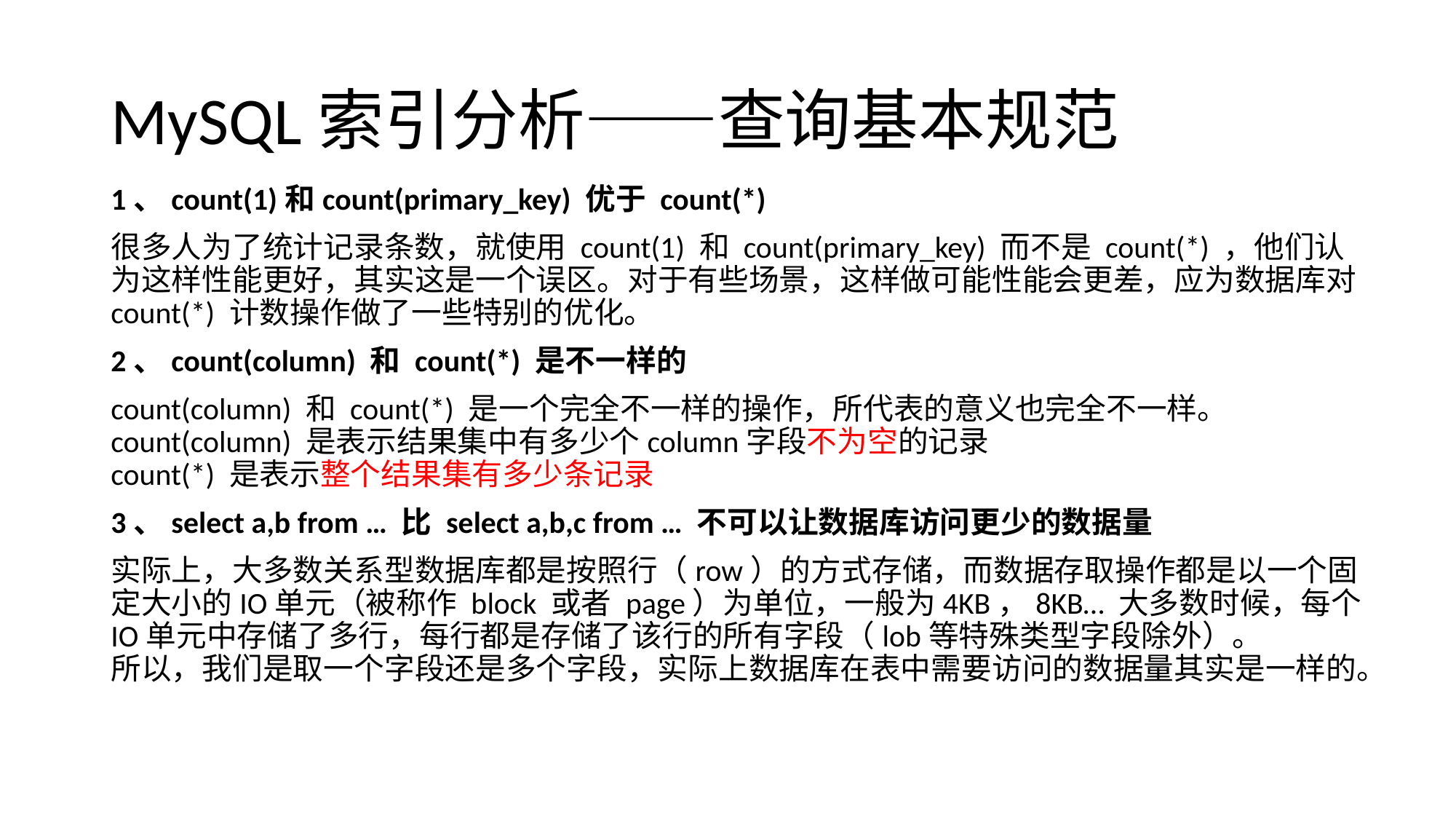

# MySQL索引分析——查询基本规范
1、count(1)和count(primary_key) 优于 count(*)
很多人为了统计记录条数，就使用 count(1) 和 count(primary_key) 而不是 count(*) ，他们认为这样性能更好，其实这是一个误区。对于有些场景，这样做可能性能会更差，应为数据库对 count(*) 计数操作做了一些特别的优化。
2、count(column) 和 count(*) 是不一样的
count(column) 和 count(*) 是一个完全不一样的操作，所代表的意义也完全不一样。
count(column) 是表示结果集中有多少个column字段不为空的记录
count(*) 是表示整个结果集有多少条记录
3、select a,b from … 比 select a,b,c from … 不可以让数据库访问更少的数据量
实际上，大多数关系型数据库都是按照行（row）的方式存储，而数据存取操作都是以一个固定大小的IO单元（被称作 block 或者 page）为单位，一般为4KB，8KB… 大多数时候，每个IO单元中存储了多行，每行都是存储了该行的所有字段（lob等特殊类型字段除外）。
所以，我们是取一个字段还是多个字段，实际上数据库在表中需要访问的数据量其实是一样的。